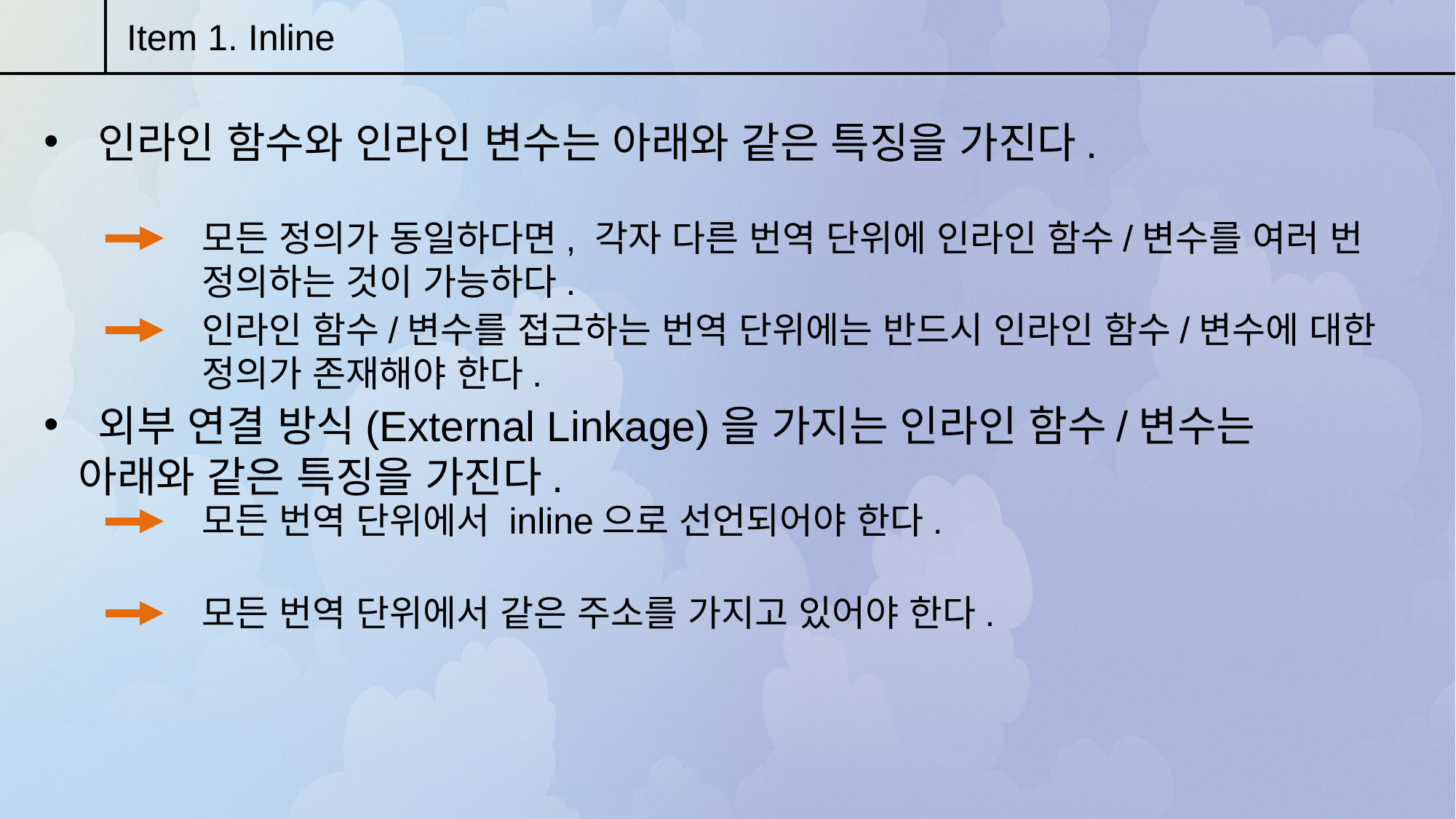

Item 1. Inline
 인라인 함수와 인라인 변수는 아래와 같은 특징을 가진다.
모든 정의가 동일하다면, 각자 다른 번역 단위에 인라인 함수/변수를 여러 번 정의하는 것이 가능하다.
인라인 함수/변수를 접근하는 번역 단위에는 반드시 인라인 함수/변수에 대한 정의가 존재해야 한다.
 외부 연결 방식(External Linkage)을 가지는 인라인 함수/변수는 아래와 같은 특징을 가진다.
모든 번역 단위에서 inline으로 선언되어야 한다.
모든 번역 단위에서 같은 주소를 가지고 있어야 한다.